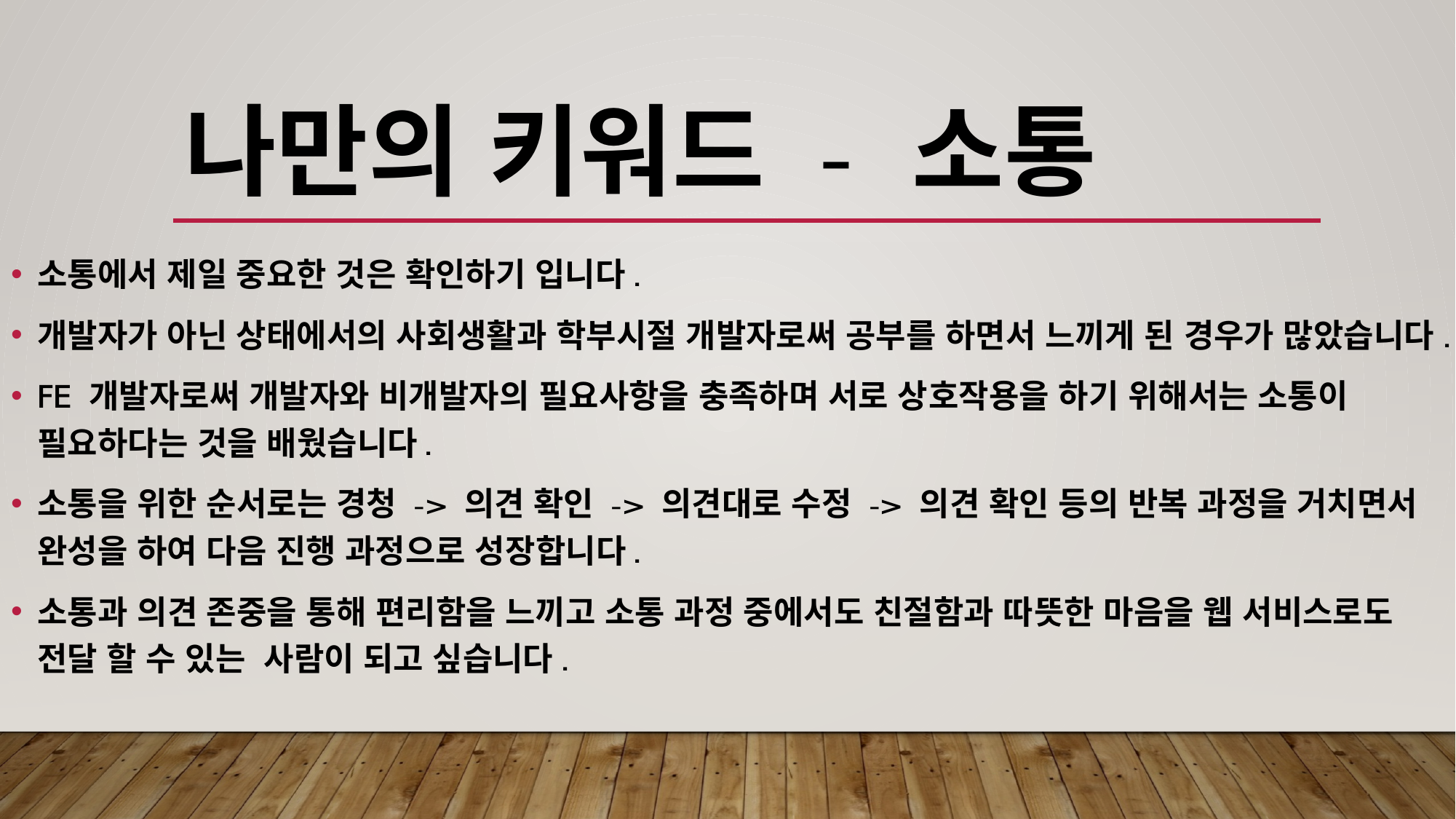

# 나만의 키워드 - 소통
소통에서 제일 중요한 것은 확인하기 입니다.
개발자가 아닌 상태에서의 사회생활과 학부시절 개발자로써 공부를 하면서 느끼게 된 경우가 많았습니다.
FE 개발자로써 개발자와 비개발자의 필요사항을 충족하며 서로 상호작용을 하기 위해서는 소통이 필요하다는 것을 배웠습니다.
소통을 위한 순서로는 경청 -> 의견 확인 -> 의견대로 수정 -> 의견 확인 등의 반복 과정을 거치면서 완성을 하여 다음 진행 과정으로 성장합니다.
소통과 의견 존중을 통해 편리함을 느끼고 소통 과정 중에서도 친절함과 따뜻한 마음을 웹 서비스로도 전달 할 수 있는  사람이 되고 싶습니다.